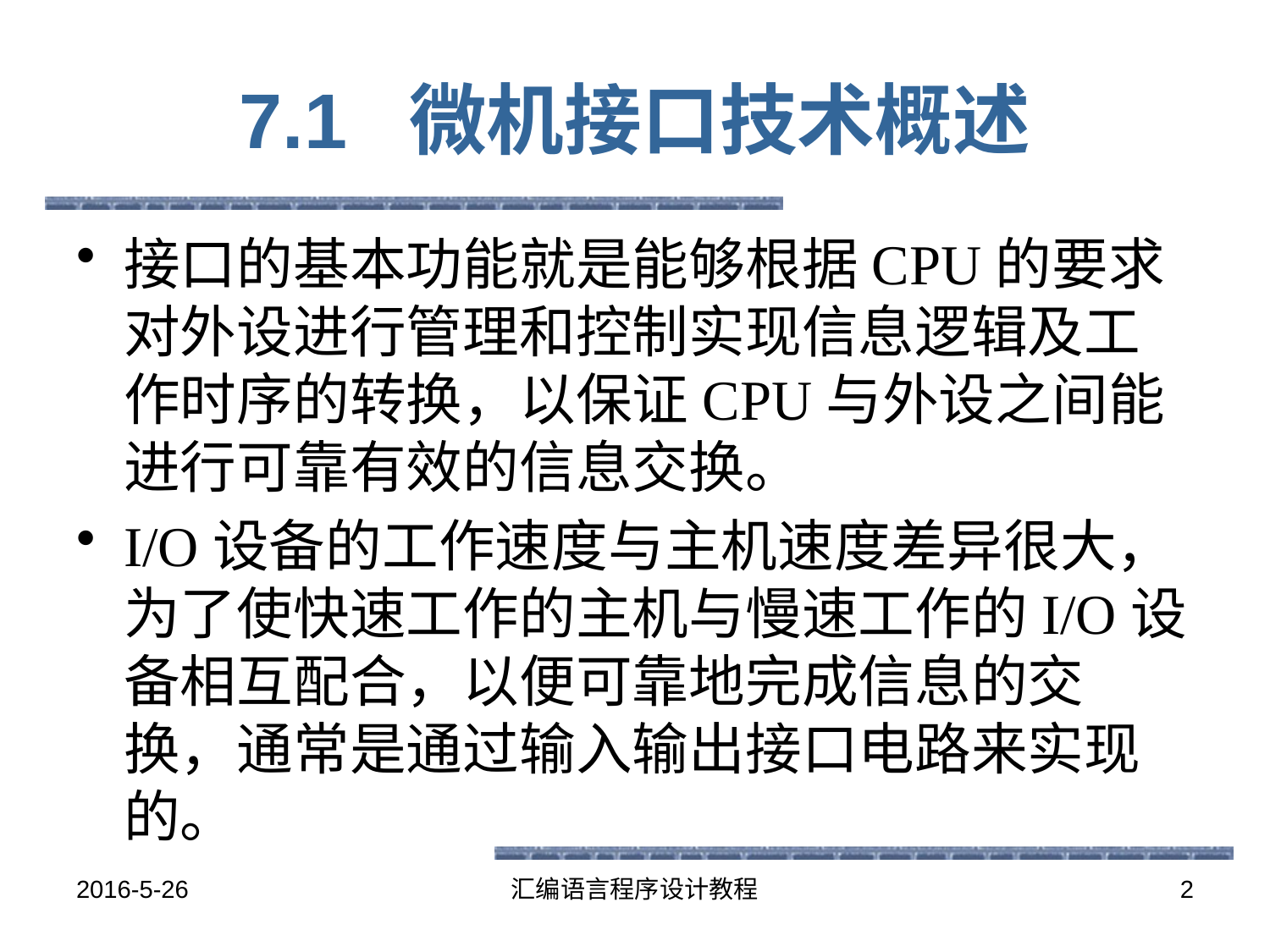

# 7.1  微机接口技术概述
接口的基本功能就是能够根据CPU的要求对外设进行管理和控制实现信息逻辑及工作时序的转换，以保证CPU与外设之间能进行可靠有效的信息交换。
I/O设备的工作速度与主机速度差异很大，为了使快速工作的主机与慢速工作的I/O设备相互配合，以便可靠地完成信息的交换，通常是通过输入输出接口电路来实现的。
2016-5-26
汇编语言程序设计教程
2